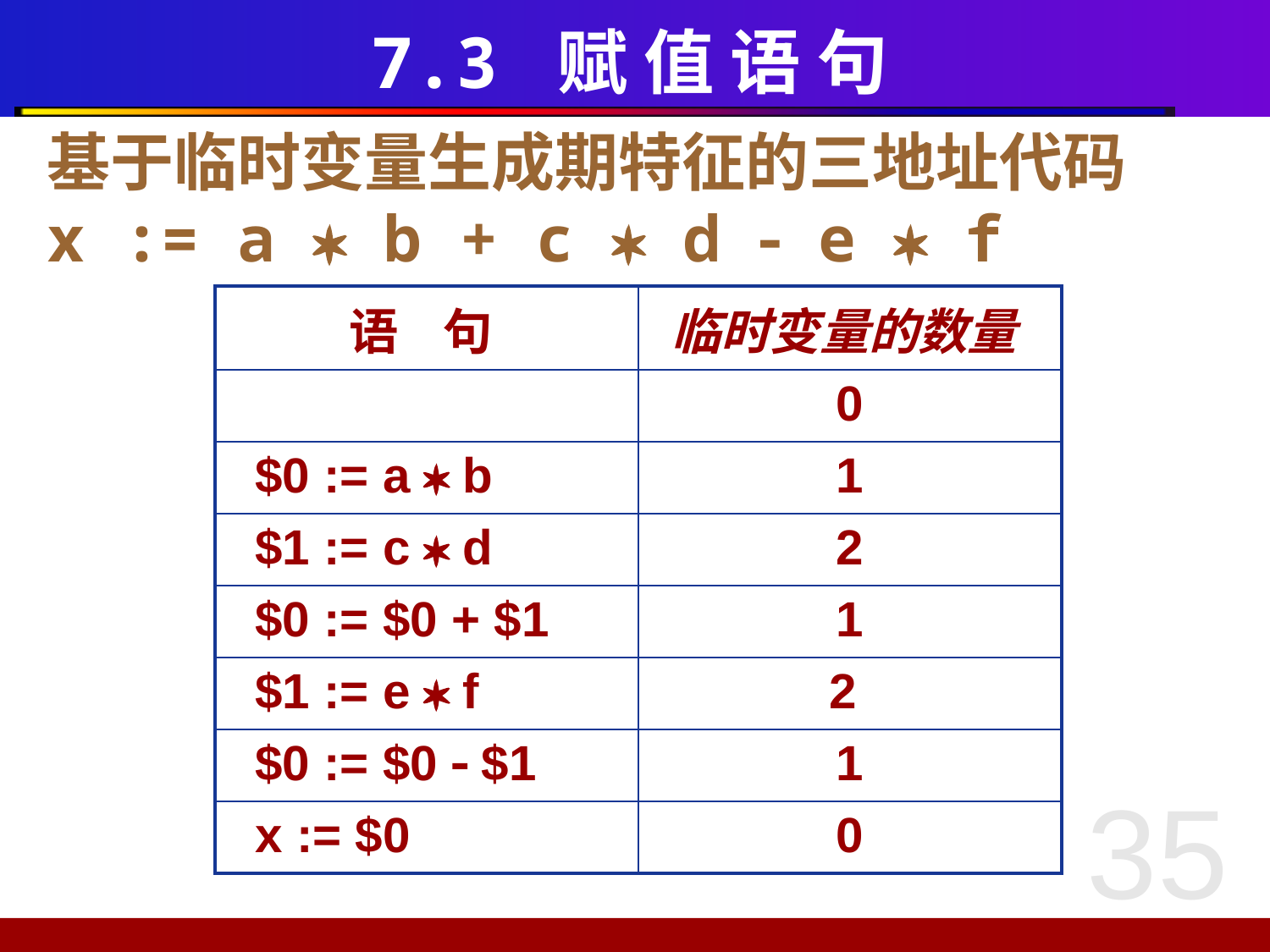

# 7.3 赋 值 语 句
基于临时变量生成期特征的三地址代码
x := a ∗ b + c ∗ d − e ∗ f
| 语 句 | 临时变量的数量 |
| --- | --- |
|  | 0 |
| $0 := a ∗ b | 1 |
| $1 := c ∗ d | 2 |
| $0 := $0 + $1 | 1 |
| $1 := e ∗ f | 2 |
| $0 := $0 − $1 | 1 |
| x := $0 | 0 |
35